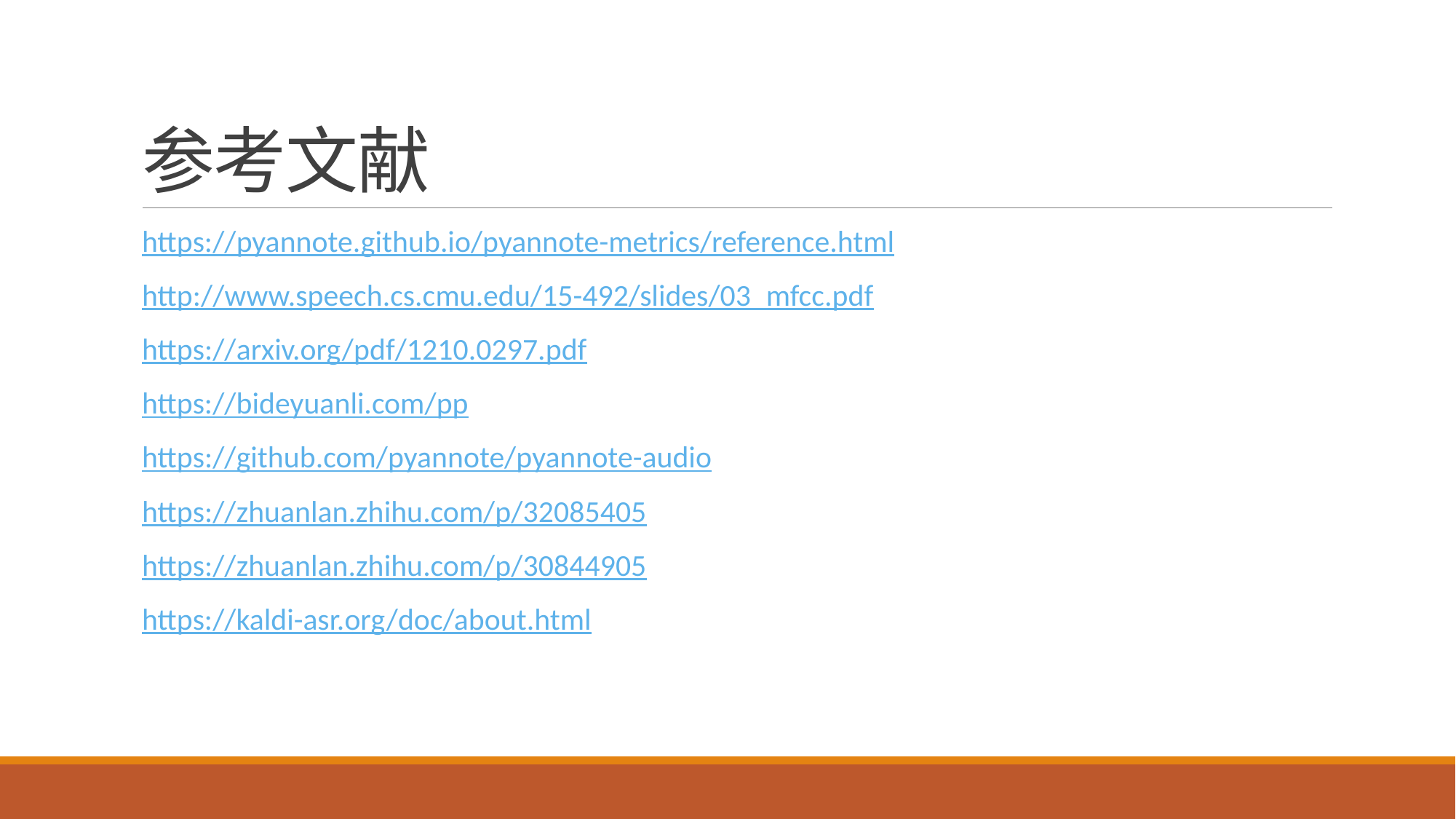

# 参考文献
https://pyannote.github.io/pyannote-metrics/reference.html
http://www.speech.cs.cmu.edu/15-492/slides/03_mfcc.pdf
https://arxiv.org/pdf/1210.0297.pdf
https://bideyuanli.com/pp
https://github.com/pyannote/pyannote-audio
https://zhuanlan.zhihu.com/p/32085405
https://zhuanlan.zhihu.com/p/30844905
https://kaldi-asr.org/doc/about.html